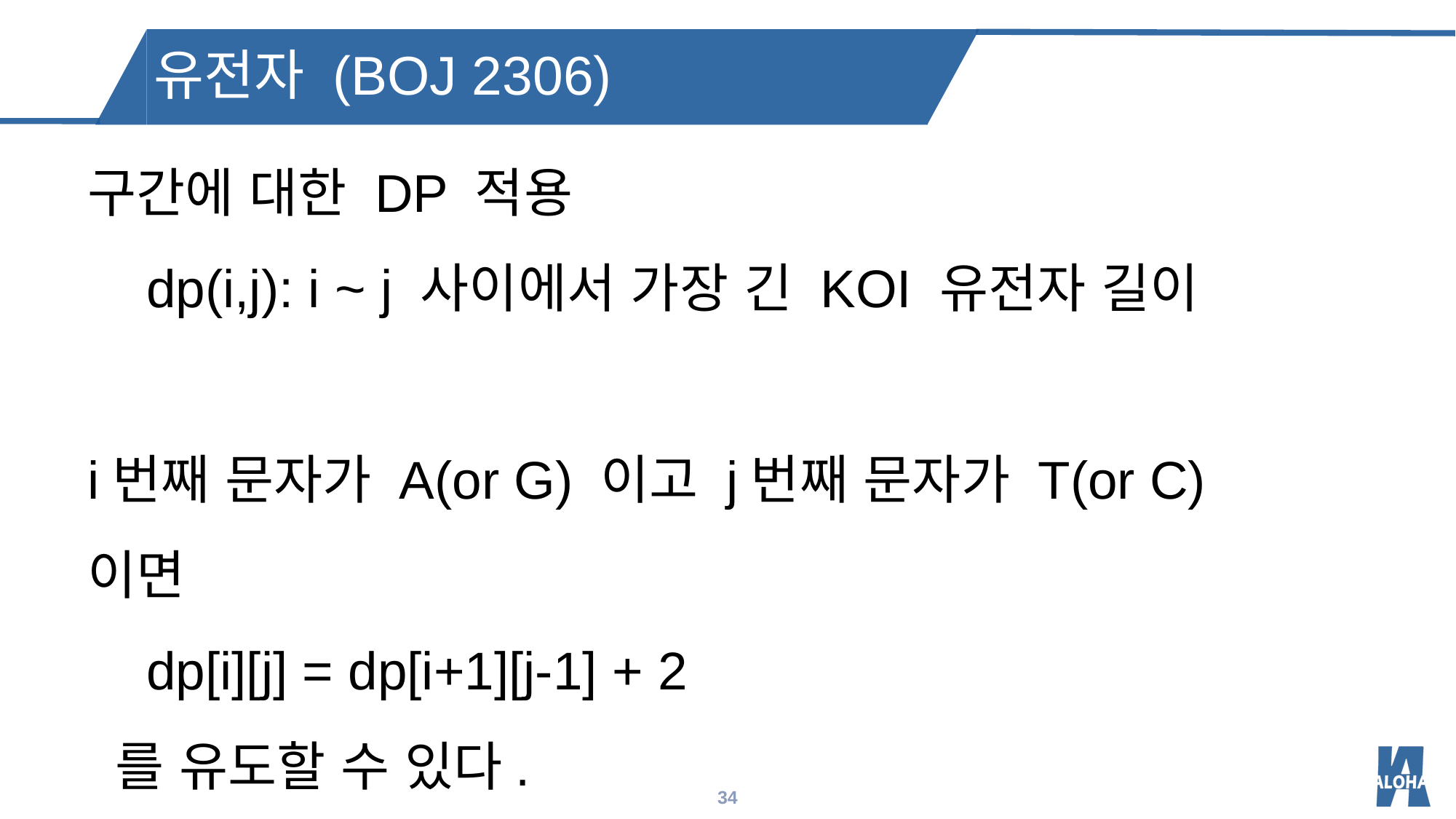

유전자 (BOJ 2306)
구간에 대한 DP 적용
    dp(i,j): i ~ j 사이에서 가장 긴 KOI 유전자 길이

i번째 문자가 A(or G) 이고 j번째 문자가 T(or C)이면
    dp[i][j] = dp[i+1][j-1] + 2
 를 유도할 수 있다.
34